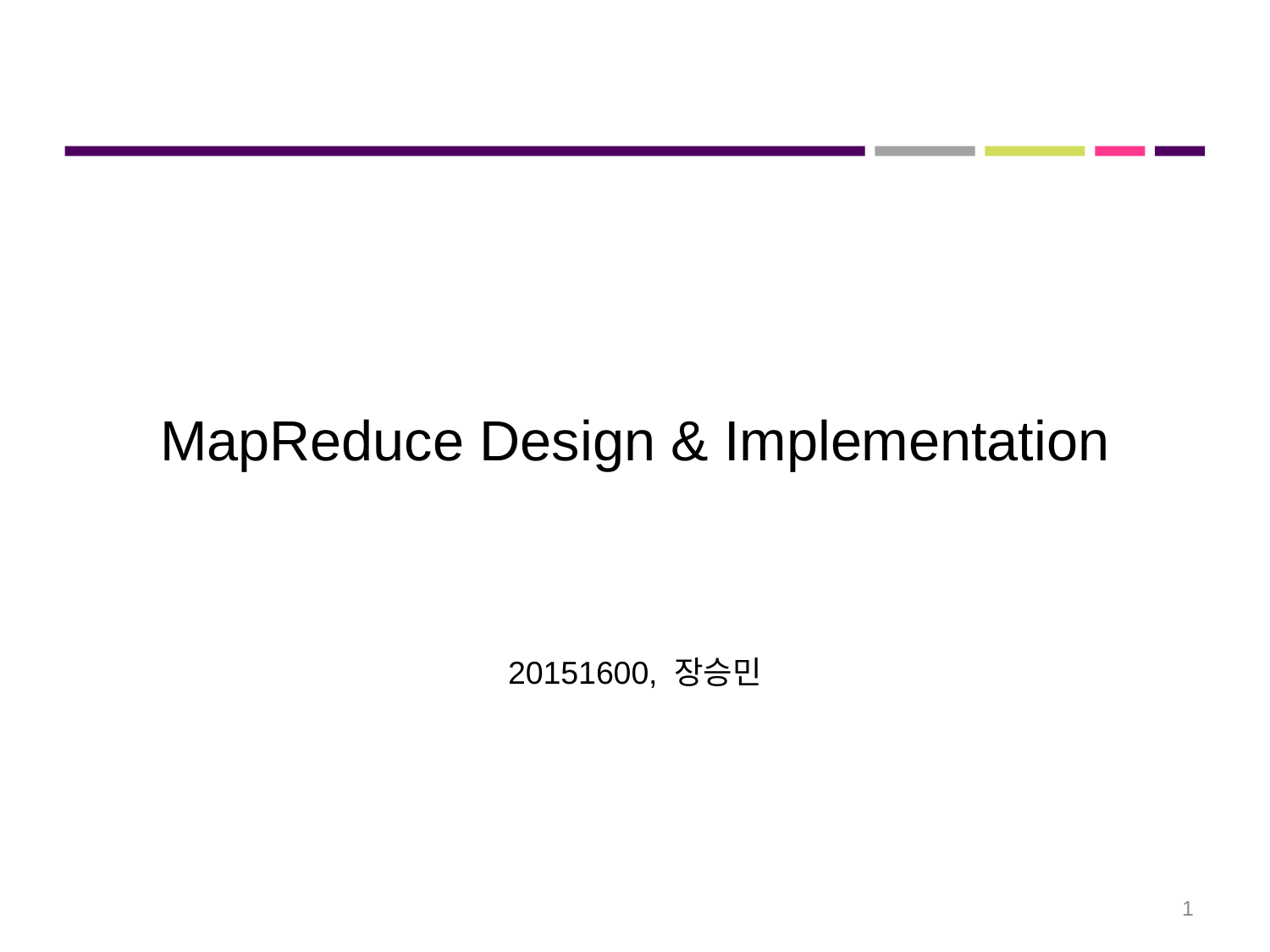

# MapReduce Design & Implementation
20151600, 장승민
1